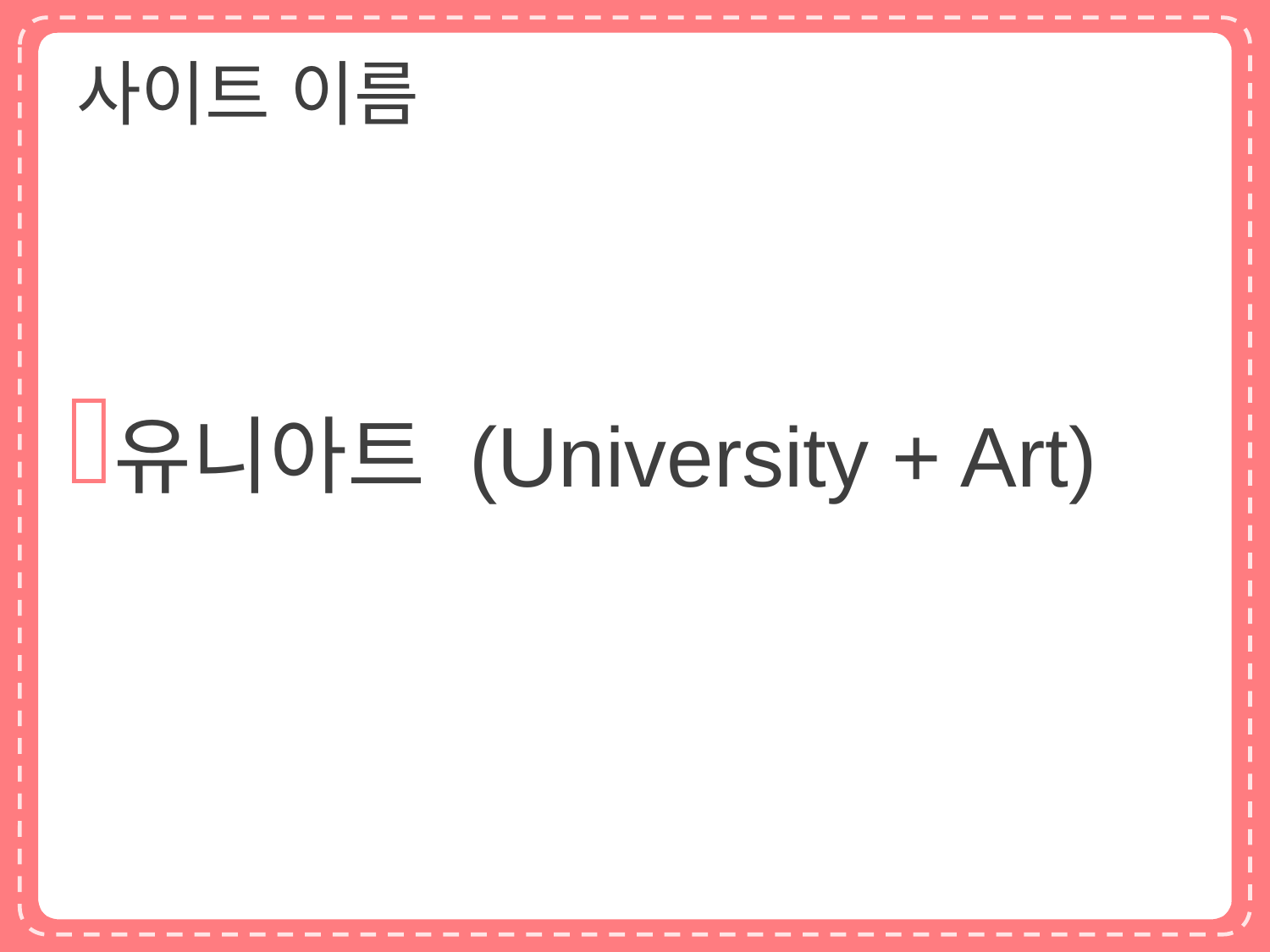

# 사이트 이름
유니아트 (University + Art)